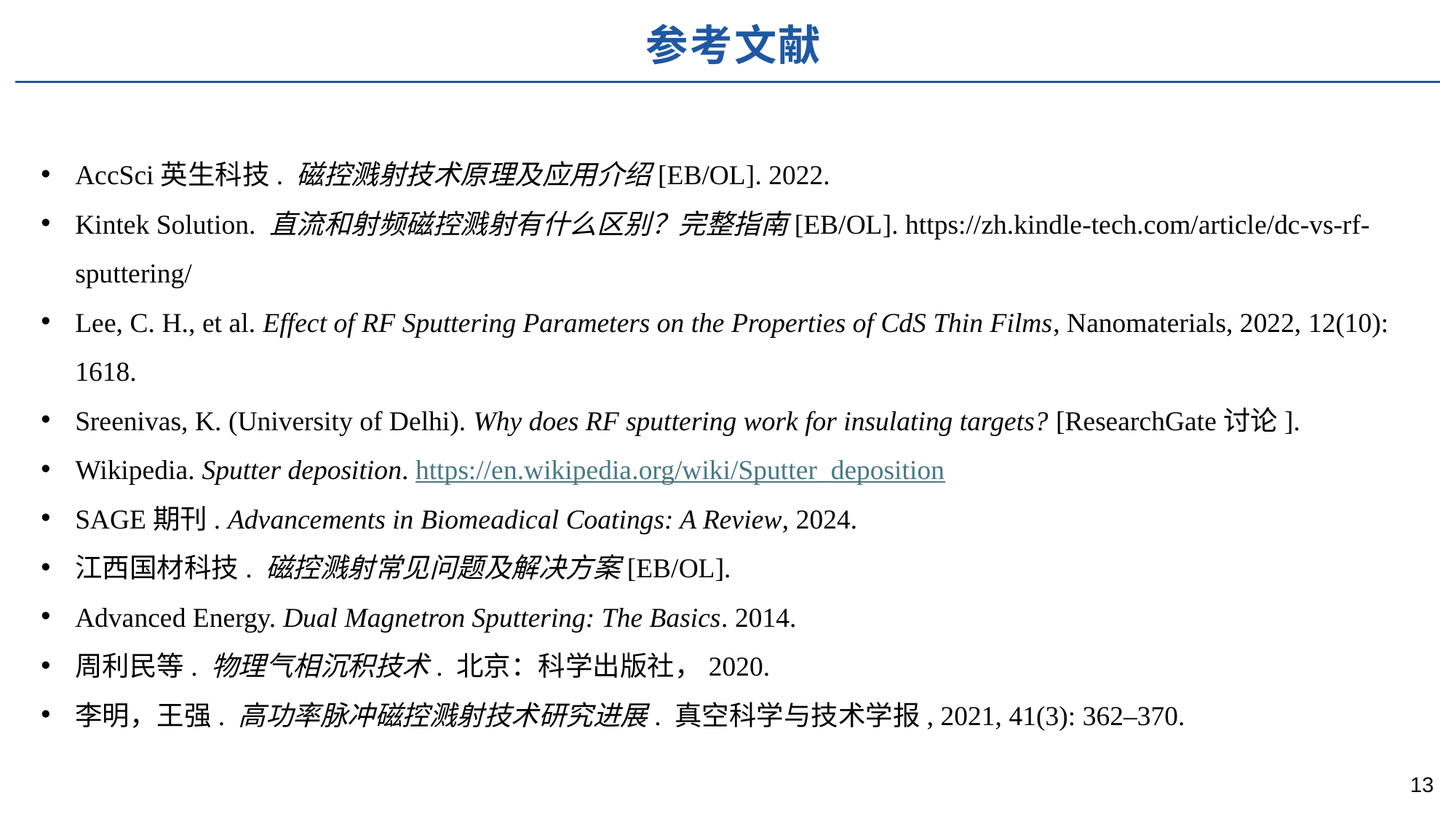

参考文献
AccSci英生科技. 磁控溅射技术原理及应用介绍[EB/OL]. 2022.
Kintek Solution. 直流和射频磁控溅射有什么区别？完整指南[EB/OL]. https://zh.kindle-tech.com/article/dc-vs-rf-sputtering/
Lee, C. H., et al. Effect of RF Sputtering Parameters on the Properties of CdS Thin Films, Nanomaterials, 2022, 12(10): 1618.
Sreenivas, K. (University of Delhi). Why does RF sputtering work for insulating targets? [ResearchGate讨论].
Wikipedia. Sputter deposition. https://en.wikipedia.org/wiki/Sputter_deposition
SAGE期刊. Advancements in Biomeadical Coatings: A Review, 2024.
江西国材科技. 磁控溅射常见问题及解决方案[EB/OL].
Advanced Energy. Dual Magnetron Sputtering: The Basics. 2014.
周利民等. 物理气相沉积技术. 北京：科学出版社，2020.
李明，王强. 高功率脉冲磁控溅射技术研究进展. 真空科学与技术学报, 2021, 41(3): 362–370.